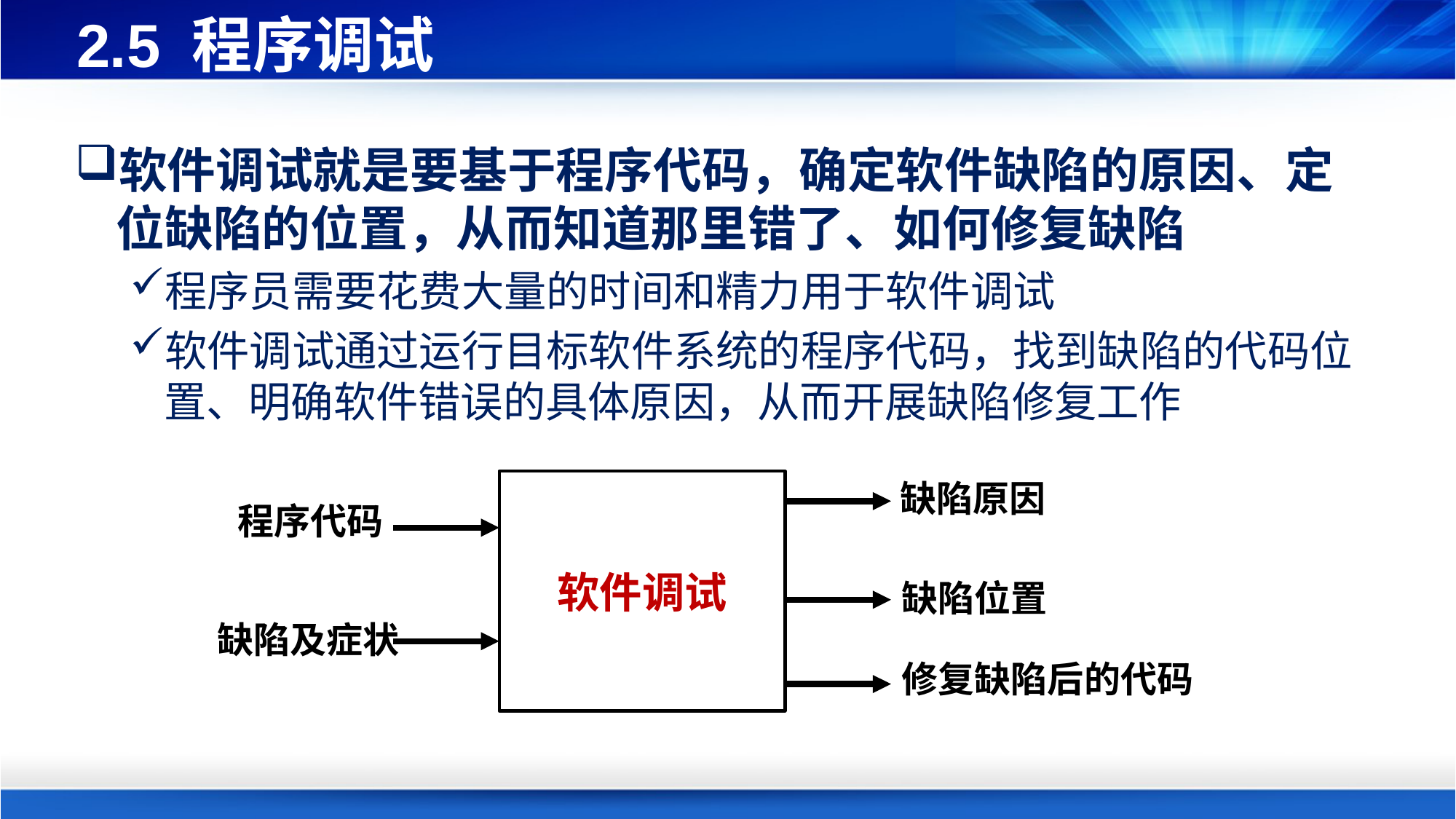

# 2.5 程序调试
软件调试就是要基于程序代码，确定软件缺陷的原因、定位缺陷的位置，从而知道那里错了、如何修复缺陷
程序员需要花费大量的时间和精力用于软件调试
软件调试通过运行目标软件系统的程序代码，找到缺陷的代码位置、明确软件错误的具体原因，从而开展缺陷修复工作

缺陷原因
软件调试
程序代码
缺陷位置
缺陷及症状
修复缺陷后的代码